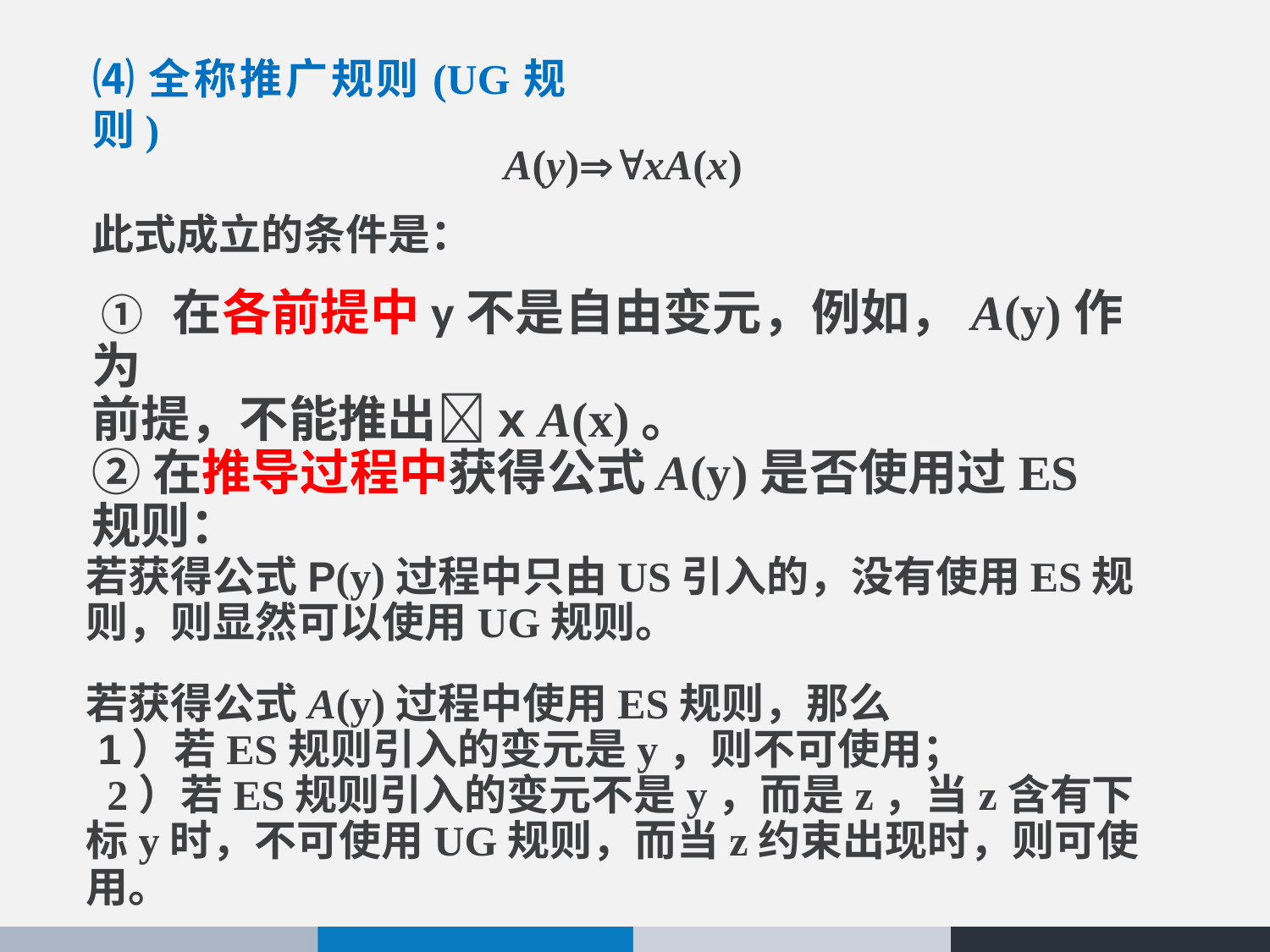

⑷全称推广规则(UG规则)
A(y)⇒∀xA(x)
此式成立的条件是：
 ①  在各前提中y不是自由变元，例如，A(y)作为
前提，不能推出∀x A(x)。

②在推导过程中获得公式A(y)是否使用过ES规则：

若获得公式P(y)过程中只由US引入的，没有使用ES规则，则显然可以使用UG规则。
若获得公式A(y)过程中使用ES规则，那么
 1）若ES规则引入的变元是y，则不可使用；
  2）若ES规则引入的变元不是y，而是z，当z含有下标y时，不可使用UG规则，而当z约束出现时，则可使用。